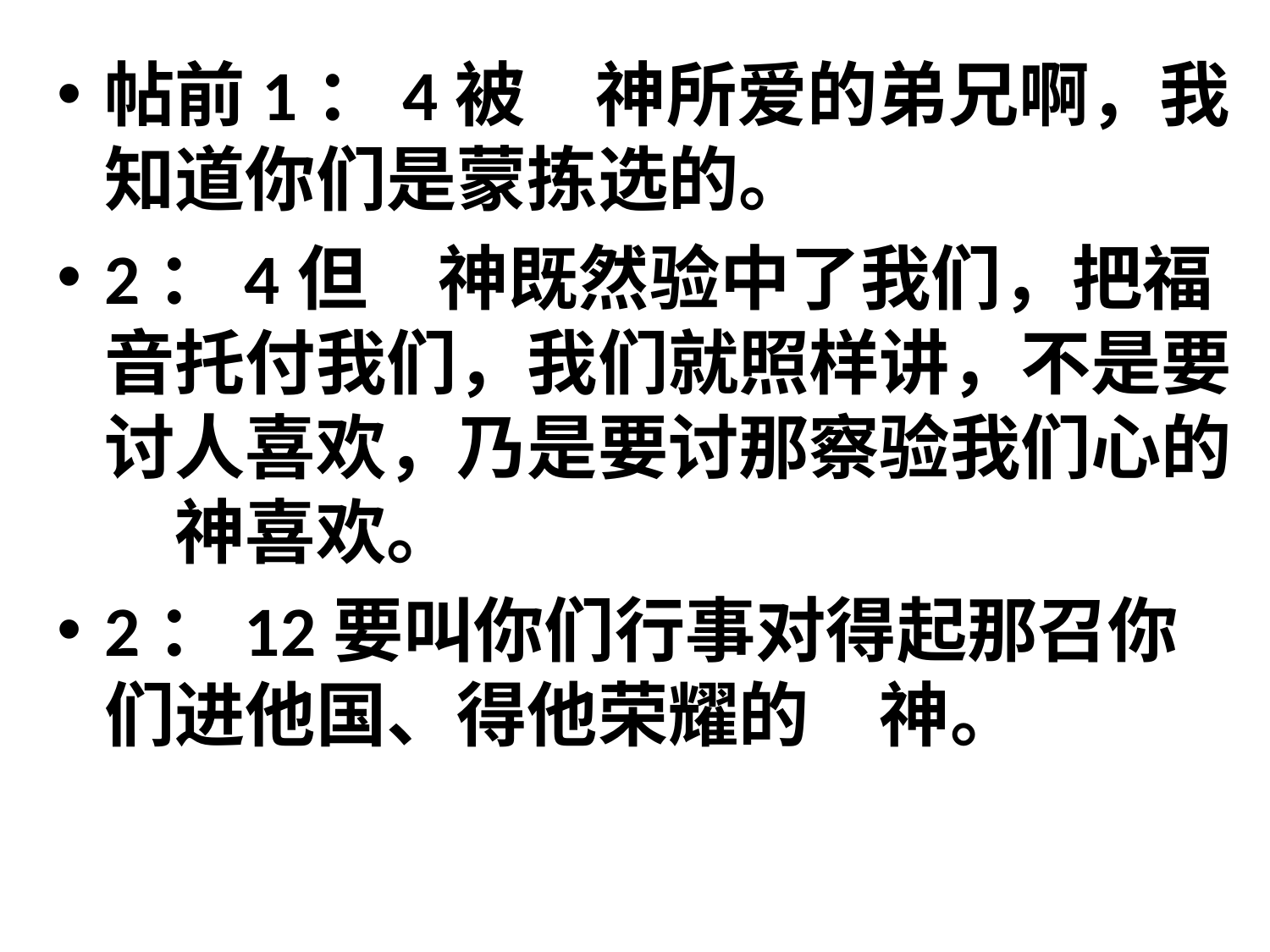

帖前1：4被　神所爱的弟兄啊，我知道你们是蒙拣选的。
2：4但　神既然验中了我们，把福音托付我们，我们就照样讲，不是要讨人喜欢，乃是要讨那察验我们心的　神喜欢。
2：12要叫你们行事对得起那召你们进他国、得他荣耀的　神。